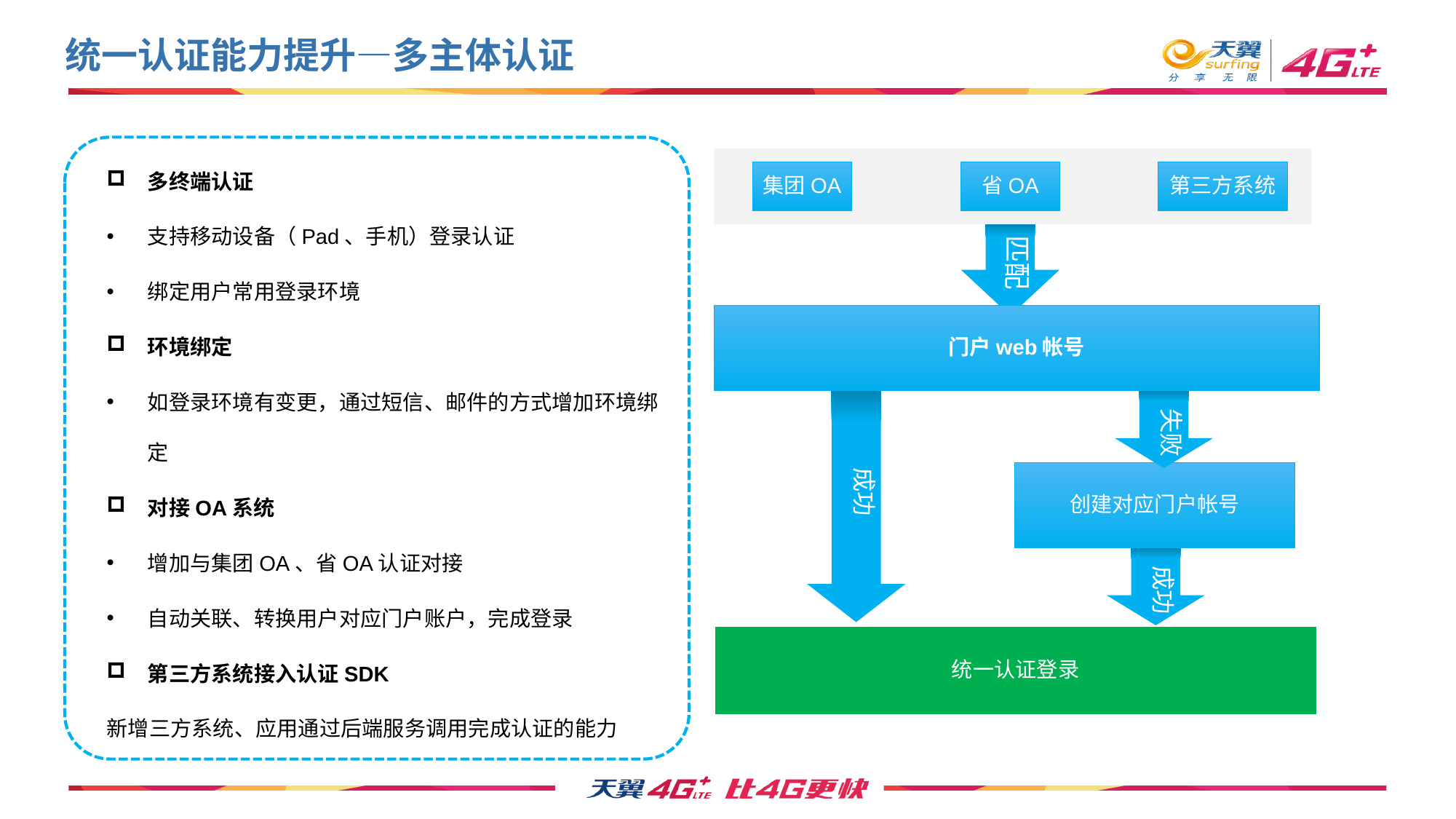

统一认证能力提升—多主体认证

多终端认证
支持移动设备（Pad、手机）登录认证
绑定用户常用登录环境
环境绑定
如登录环境有变更，通过短信、邮件的方式增加环境绑定
对接OA系统
增加与集团OA、省OA认证对接
自动关联、转换用户对应门户账户，完成登录
第三方系统接入认证SDK
新增三方系统、应用通过后端服务调用完成认证的能力

集团OA
省OA
第三方系统

匹配
门户web帐号

 失败
 成功

创建对应门户帐号

 成功
统一认证登录